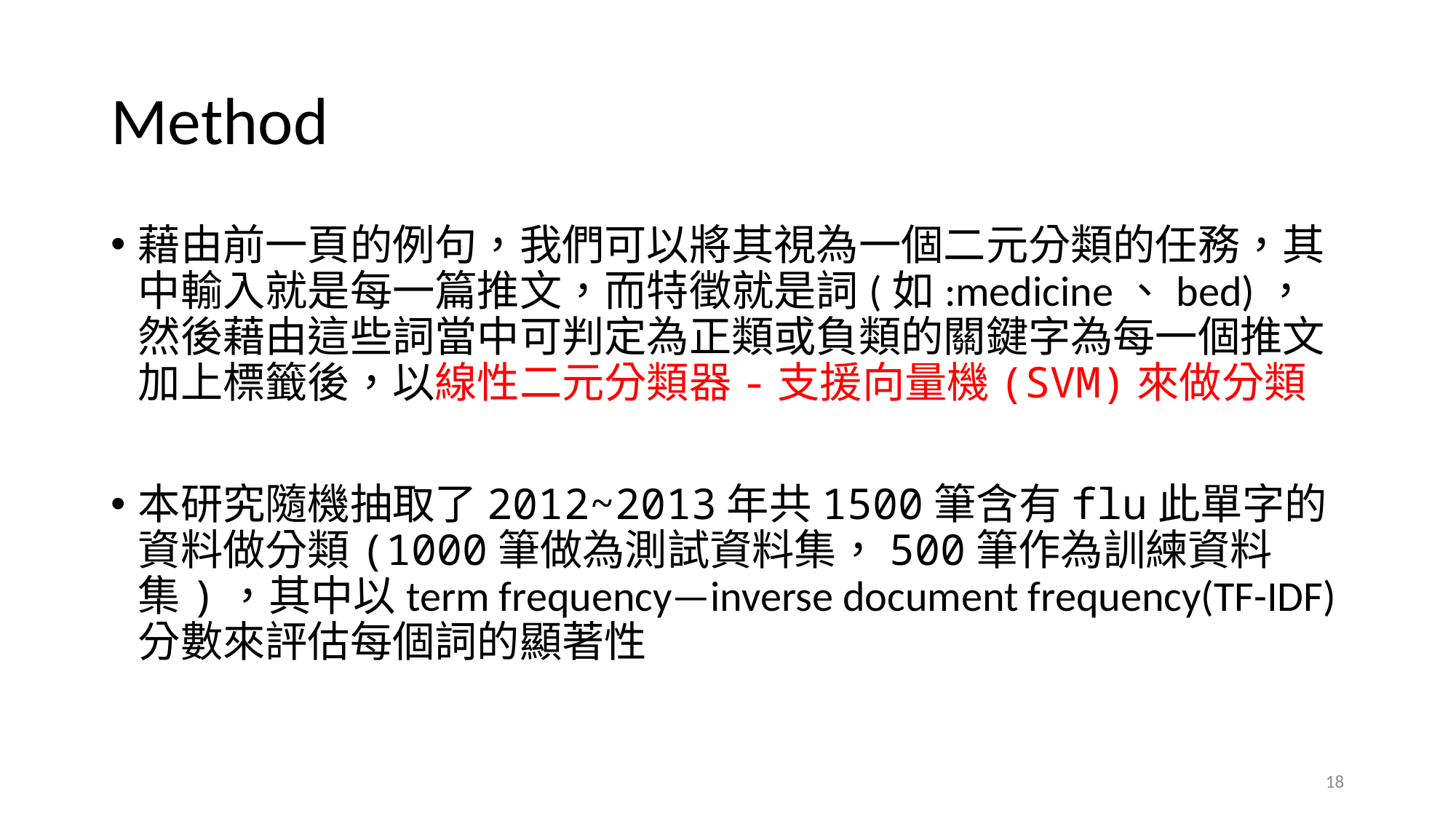

# Method
藉由前一頁的例句，我們可以將其視為一個二元分類的任務，其中輸入就是每一篇推文，而特徵就是詞(如:medicine、bed)，然後藉由這些詞當中可判定為正類或負類的關鍵字為每一個推文加上標籤後，以線性二元分類器-支援向量機(SVM)來做分類

本研究隨機抽取了2012~2013年共1500筆含有flu此單字的資料做分類(1000筆做為測試資料集，500筆作為訓練資料集)，其中以term frequency—inverse document frequency(TF-IDF)分數來評估每個詞的顯著性
18